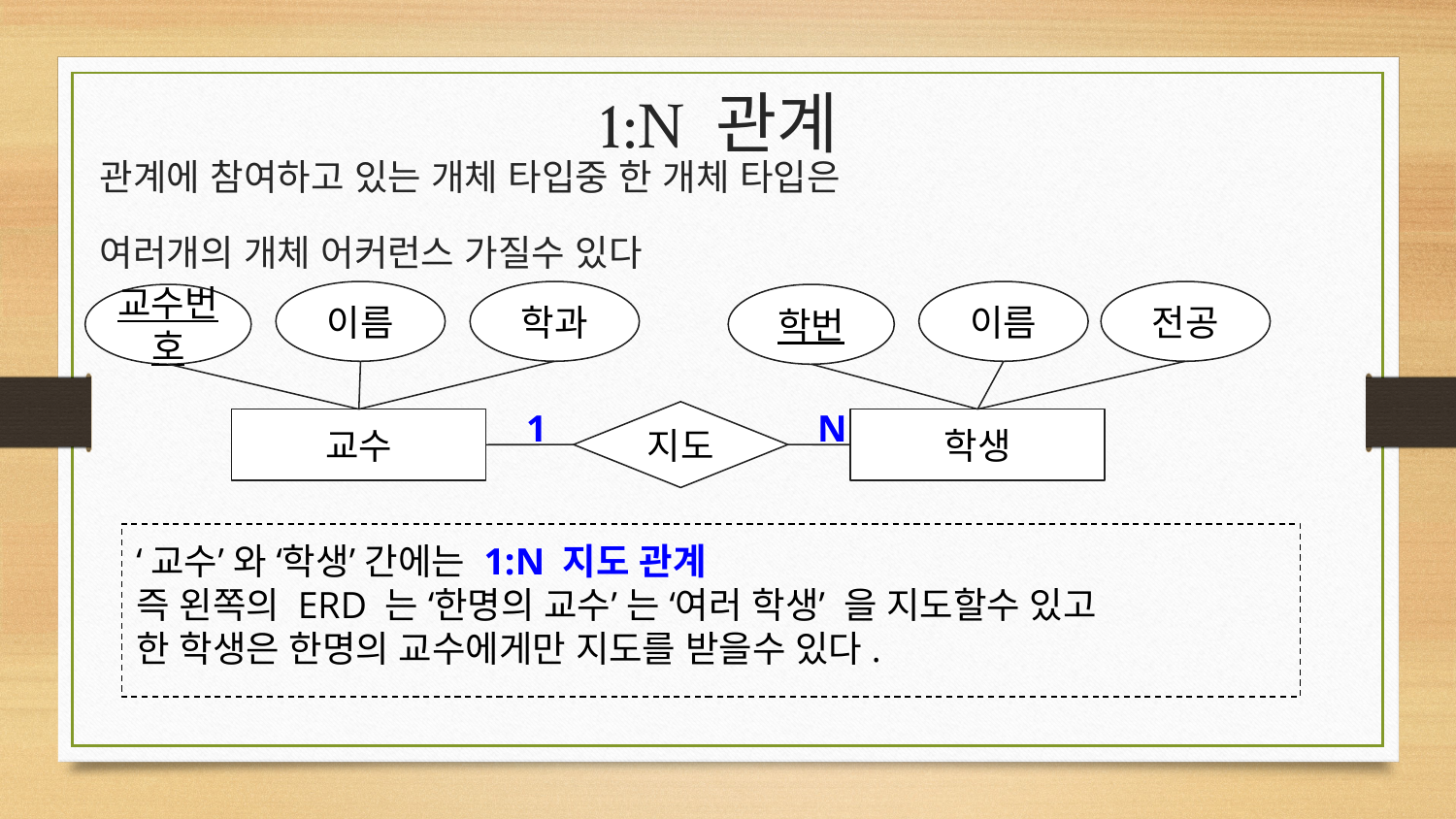

# 1:N 관계
관계에 참여하고 있는 개체 타입중 한 개체 타입은
여러개의 개체 어커런스 가질수 있다
이름
학과
이름
전공
교수번호
학번
1
N
지도
교수
학생
‘교수’ 와 ‘학생’ 간에는 1:N 지도 관계
즉 왼쪽의 ERD 는 ‘한명의 교수’ 는 ‘여러 학생’  을 지도할수 있고
한 학생은 한명의 교수에게만 지도를 받을수 있다.